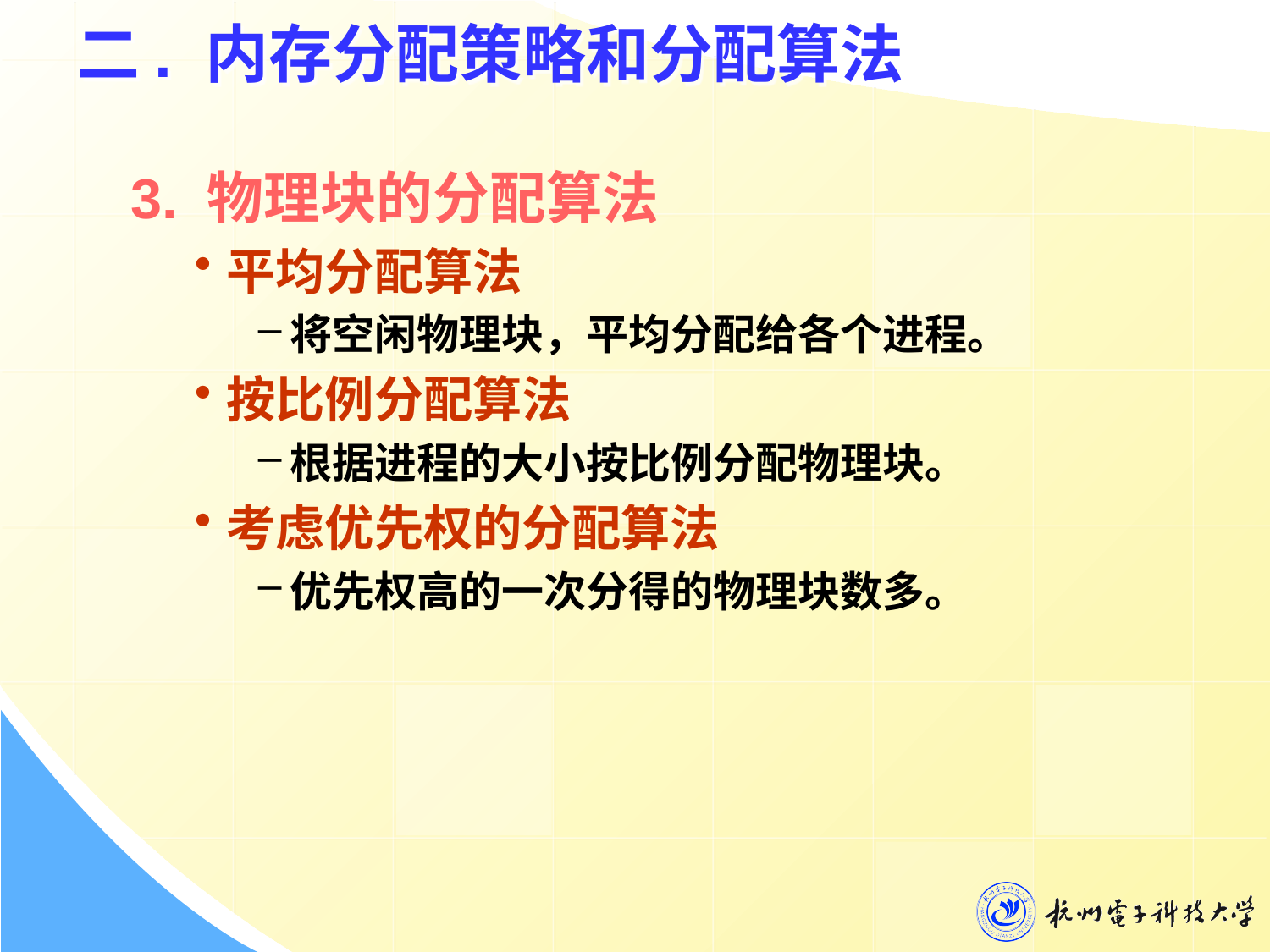

# 二. 内存分配策略和分配算法
3. 物理块的分配算法
平均分配算法
将空闲物理块，平均分配给各个进程。
按比例分配算法
根据进程的大小按比例分配物理块。
考虑优先权的分配算法
优先权高的一次分得的物理块数多。